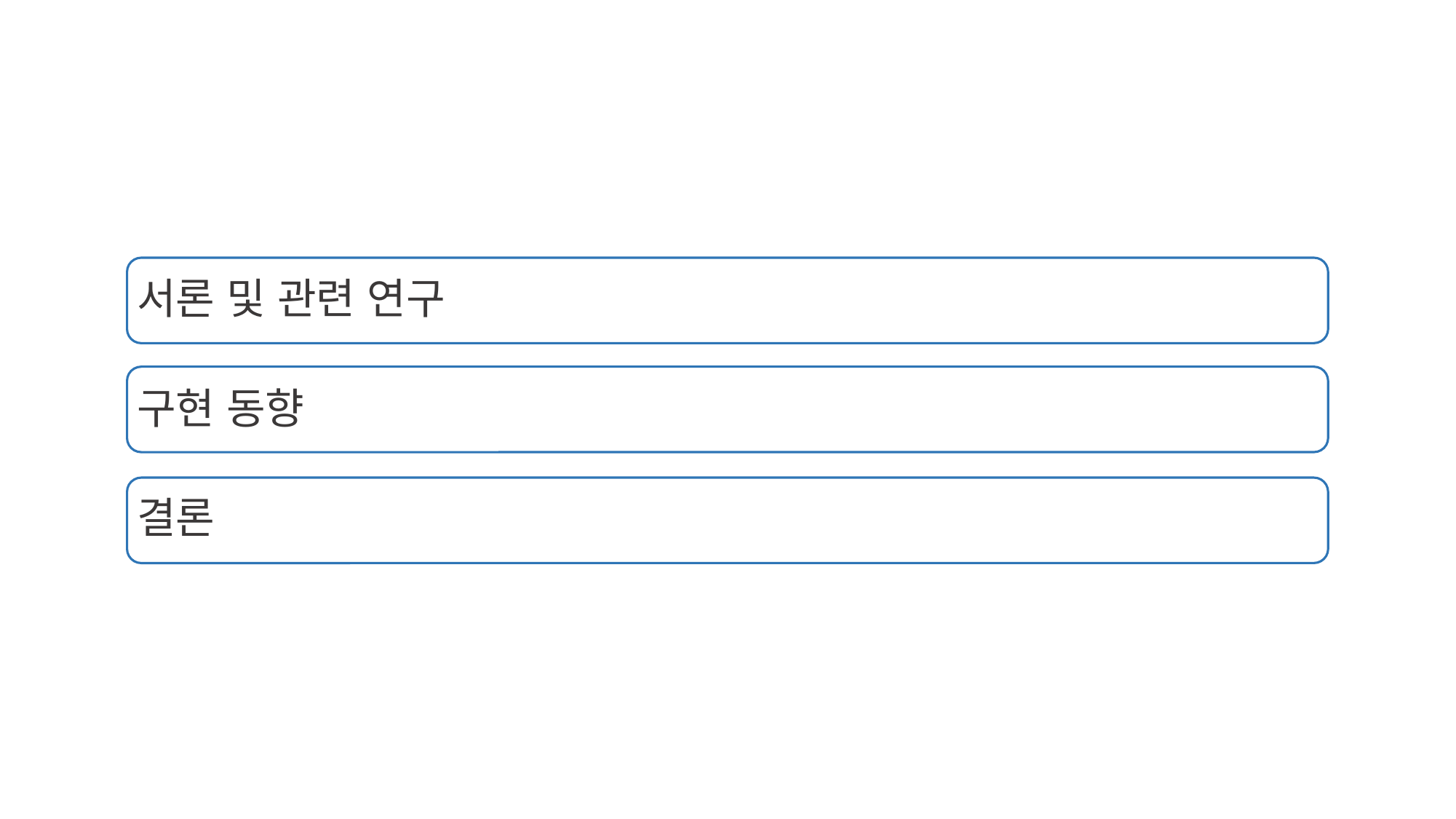

서론 및 관련 연구
구현 동향
결론